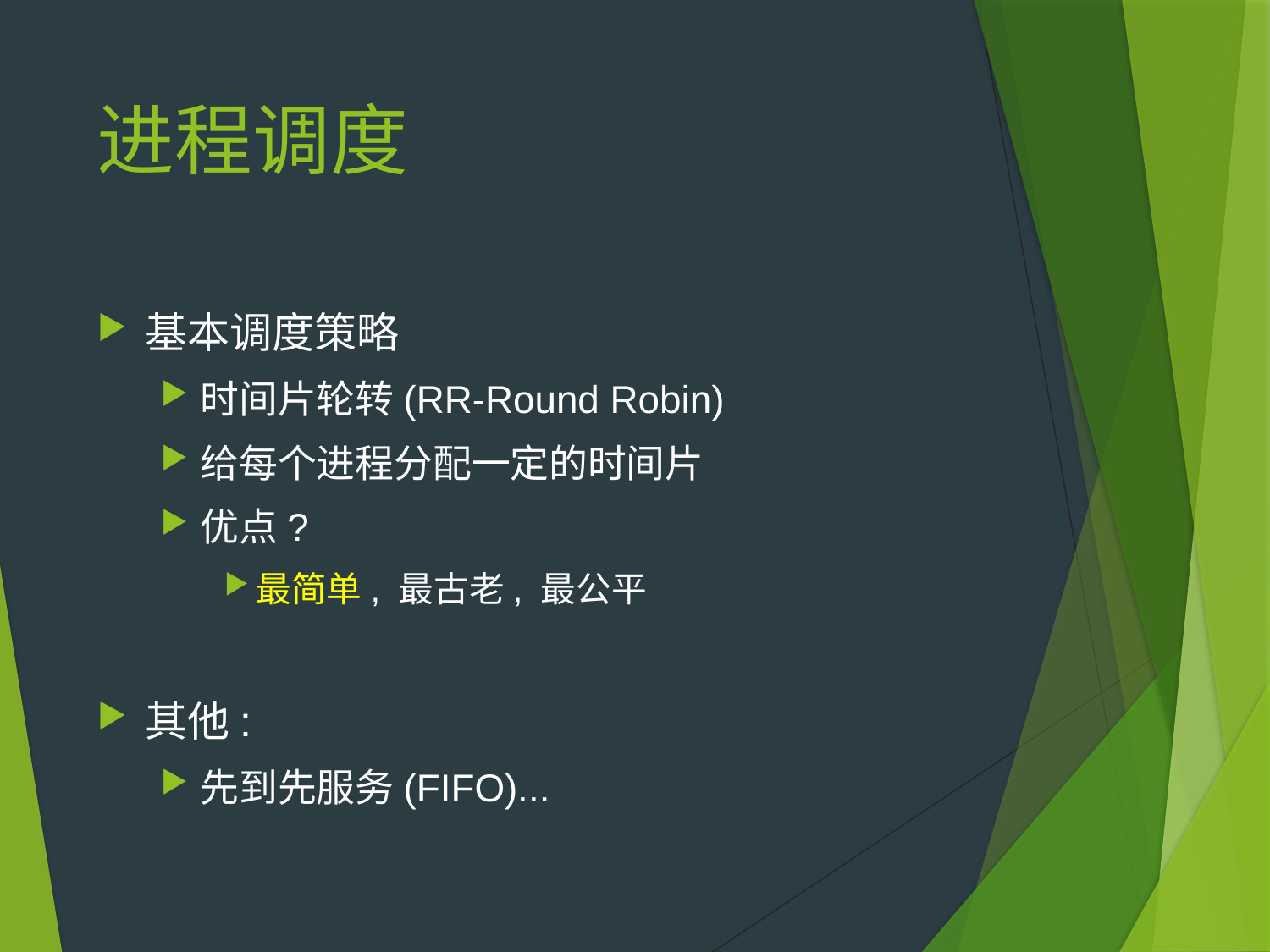

# 进程调度
基本调度策略
时间片轮转(RR-Round Robin)
给每个进程分配一定的时间片
优点?
最简单, 最古老, 最公平

其他:
先到先服务(FIFO)...